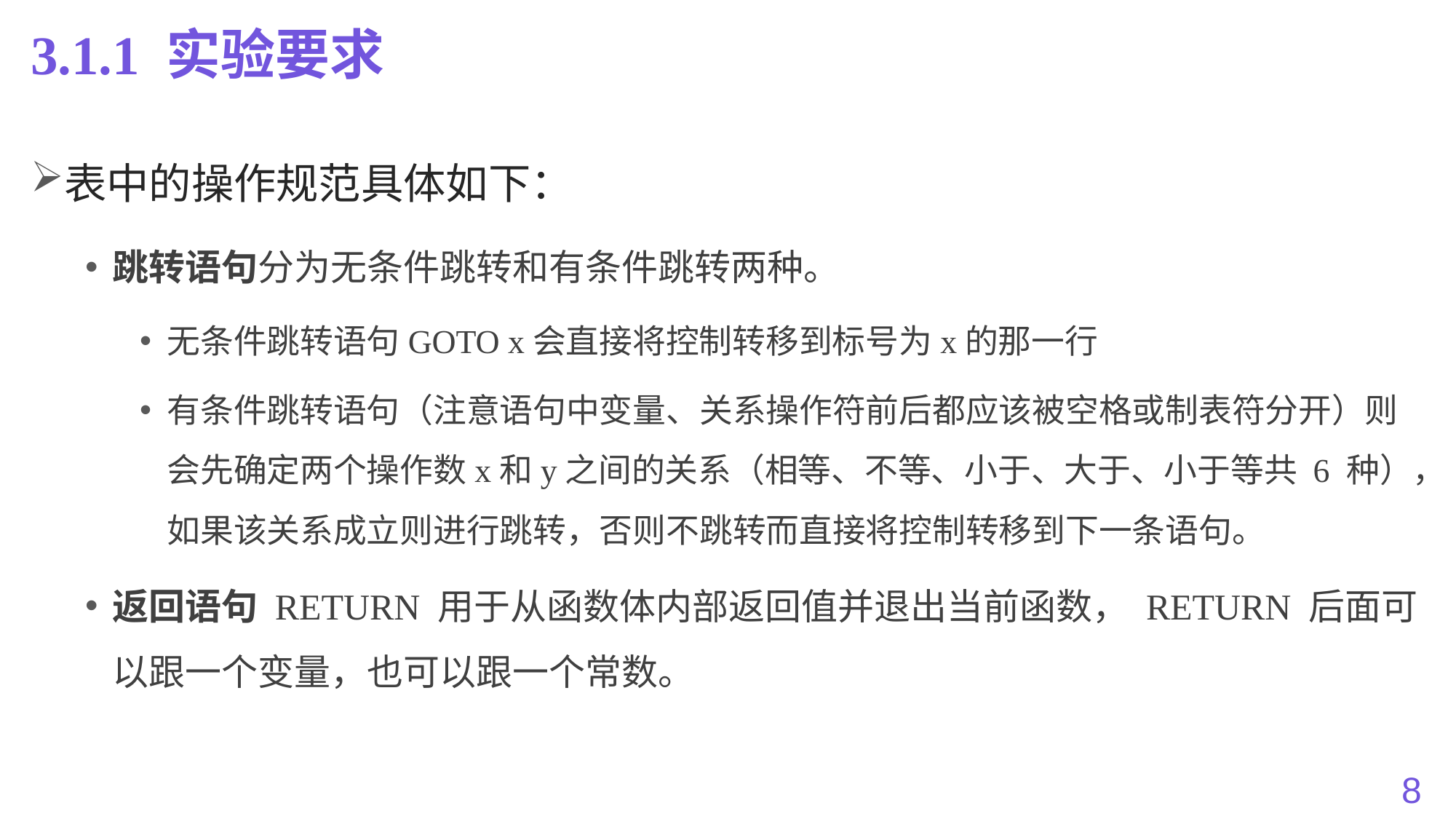

# 3.1.1 实验要求
表中的操作规范具体如下：
跳转语句分为无条件跳转和有条件跳转两种。
无条件跳转语句GOTO x会直接将控制转移到标号为x的那一行
有条件跳转语句（注意语句中变量、关系操作符前后都应该被空格或制表符分开）则会先确定两个操作数x和y之间的关系（相等、不等、小于、大于、小于等共 6 种），如果该关系成立则进行跳转，否则不跳转而直接将控制转移到下一条语句。
返回语句 RETURN 用于从函数体内部返回值并退出当前函数， RETURN 后面可以跟一个变量，也可以跟一个常数。
8